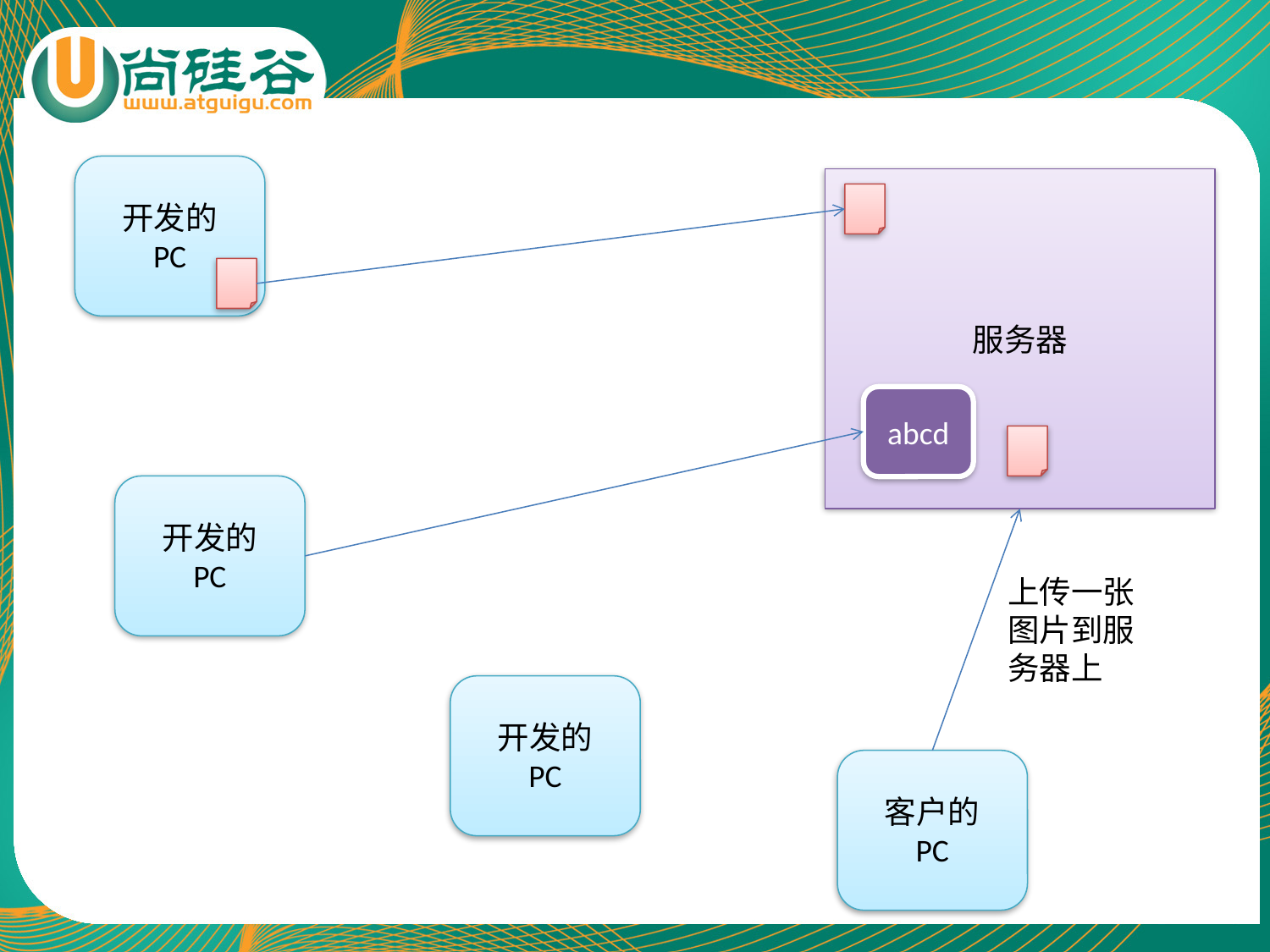

开发的
PC
服务器

abcd

开发的
PC
上传一张图片到服务器上
开发的
PC
客户的
PC